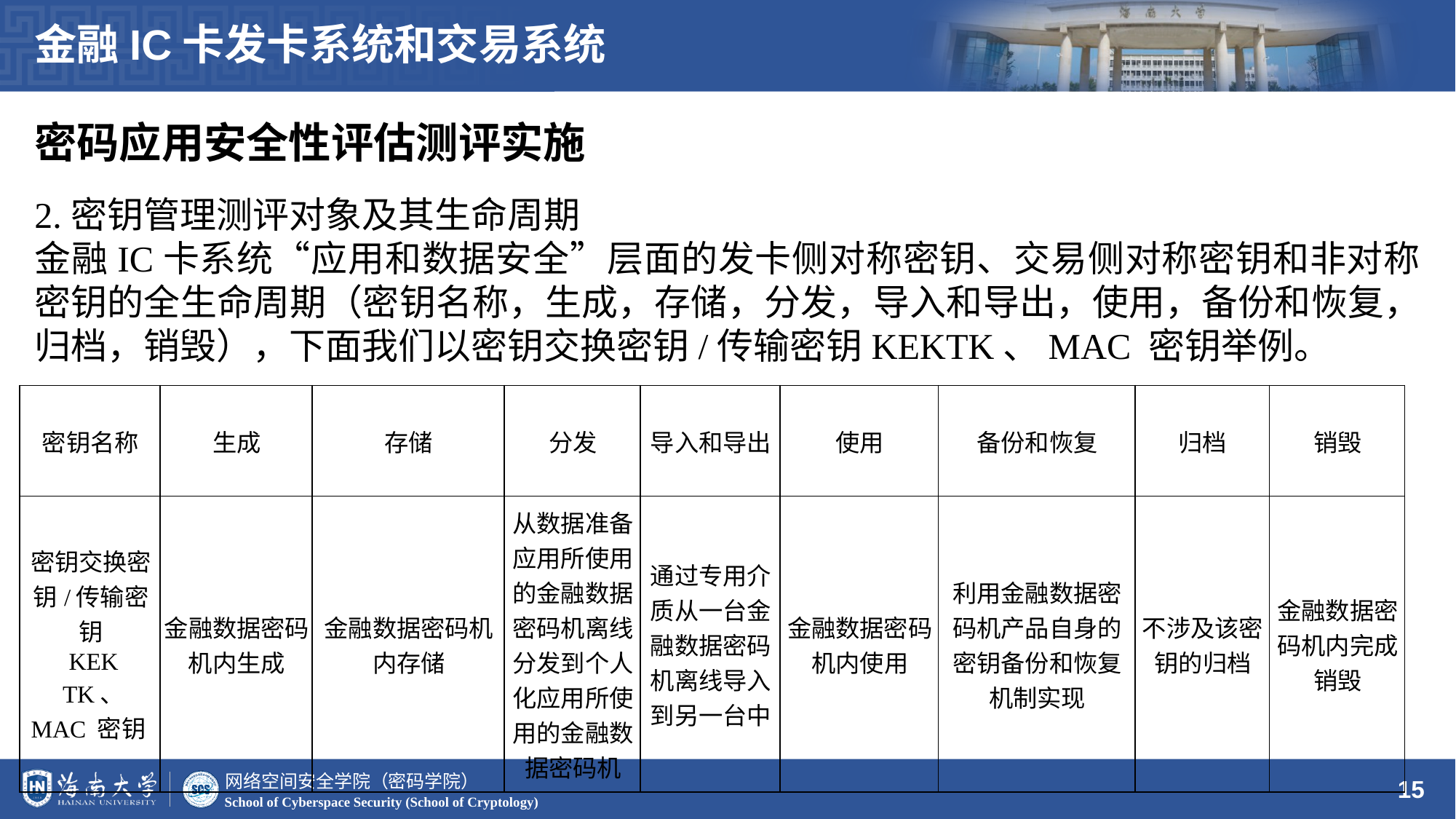

金融IC卡发卡系统和交易系统

密码应用安全性评估测评实施
2.密钥管理测评对象及其生命周期
金融IC卡系统“应用和数据安全”层面的发卡侧对称密钥、交易侧对称密钥和非对称密钥的全生命周期（密钥名称，生成，存储，分发，导入和导出，使用，备份和恢复，归档，销毁），下面我们以密钥交换密钥/传输密钥KEKTK、MAC 密钥举例。

| 密钥名称 | 生成 | 存储 | 分发 | 导入和导出 | 使用 | 备份和恢复 | 归档 | 销毁 |
| --- | --- | --- | --- | --- | --- | --- | --- | --- |
| 密钥交换密钥/传输密钥 KEK TK、 MAC 密钥 | 金融数据密码机内生成 | 金融数据密码机内存储 | 从数据准备应用所使用的金融数据密码机离线分发到个人化应用所使用的金融数据密码机 | 通过专用介质从一台金融数据密码机离线导入到另一台中 | 金融数据密码机内使用 | 利用金融数据密码机产品自身的密钥备份和恢复机制实现 | 不涉及该密钥的归档 | 金融数据密码机内完成销毁 |
15